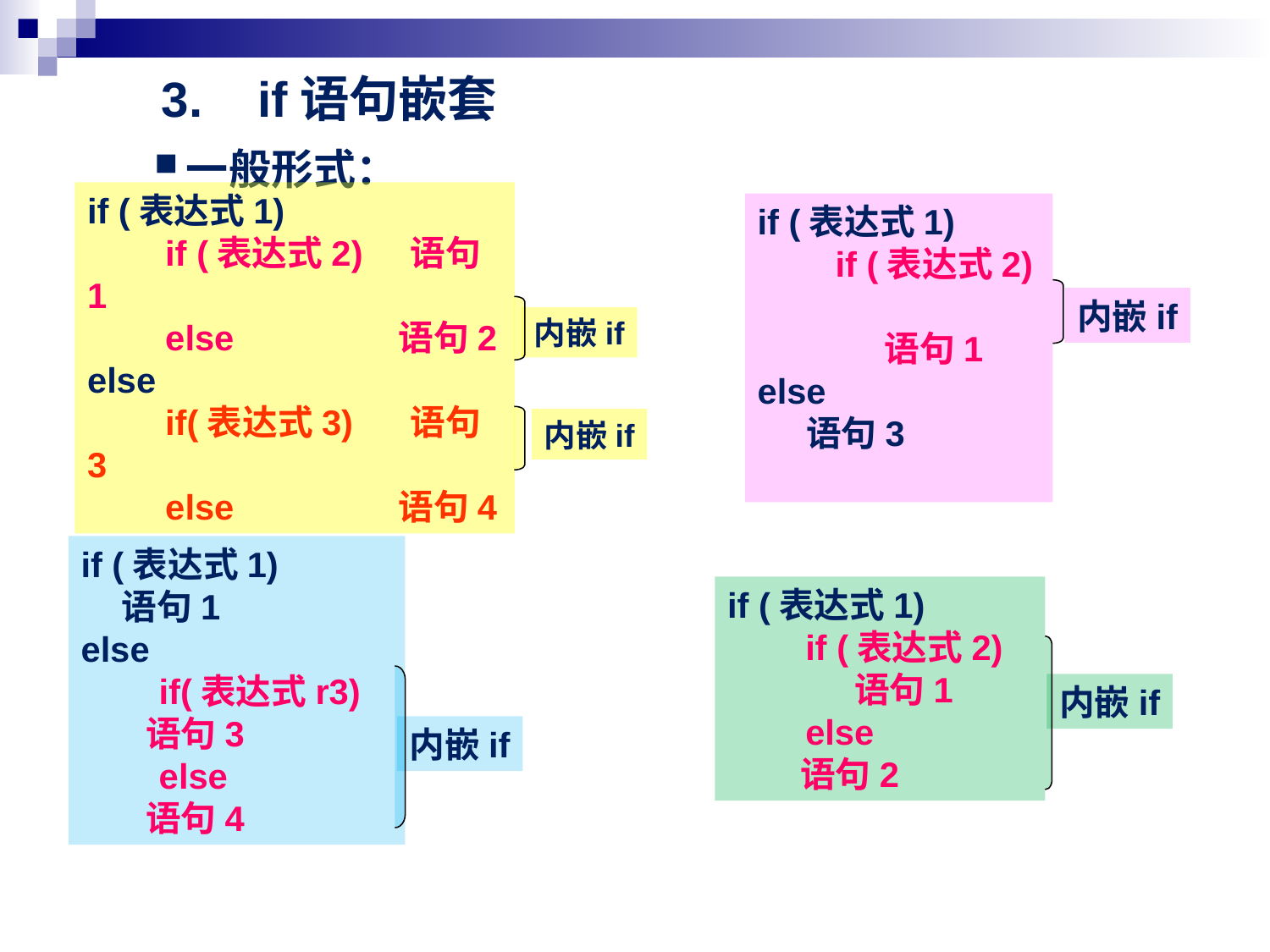

3.    if语句嵌套
一般形式：
if (表达式1)
        if (表达式2)
	语句1
else
     语句3

内嵌if
if (表达式1)
        if (表达式2)    语句1
        else                语句2
else
        if(表达式3)     语句3
        else                语句4

内嵌if

内嵌if
if (表达式1)
    语句1
else
        if(表达式r3)
       语句3
        else
       语句4

内嵌if
if (表达式1)
        if (表达式2)
	语句1
        else
        语句2

内嵌if
17